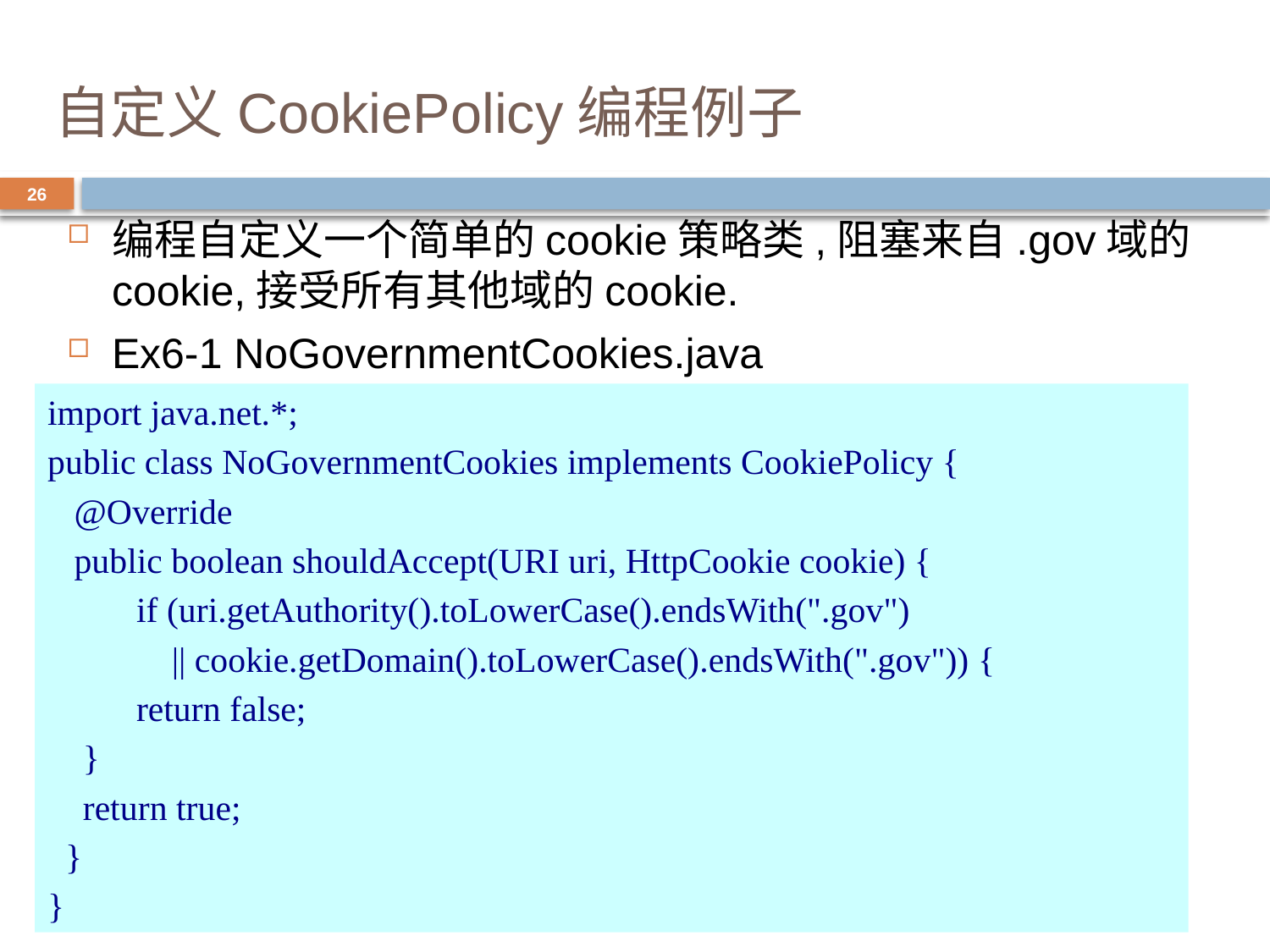

# 自定义CookiePolicy编程例子
26
编程自定义一个简单的cookie策略类,阻塞来自.gov域的cookie,接受所有其他域的cookie.
Ex6-1 NoGovernmentCookies.java

import java.net.*;
public class NoGovernmentCookies implements CookiePolicy {
   @Override
   public boolean shouldAccept(URI uri, HttpCookie cookie) {
          if (uri.getAuthority().toLowerCase().endsWith(".gov")
              || cookie.getDomain().toLowerCase().endsWith(".gov")) {
          return false;
    }
    return true;
  }
}